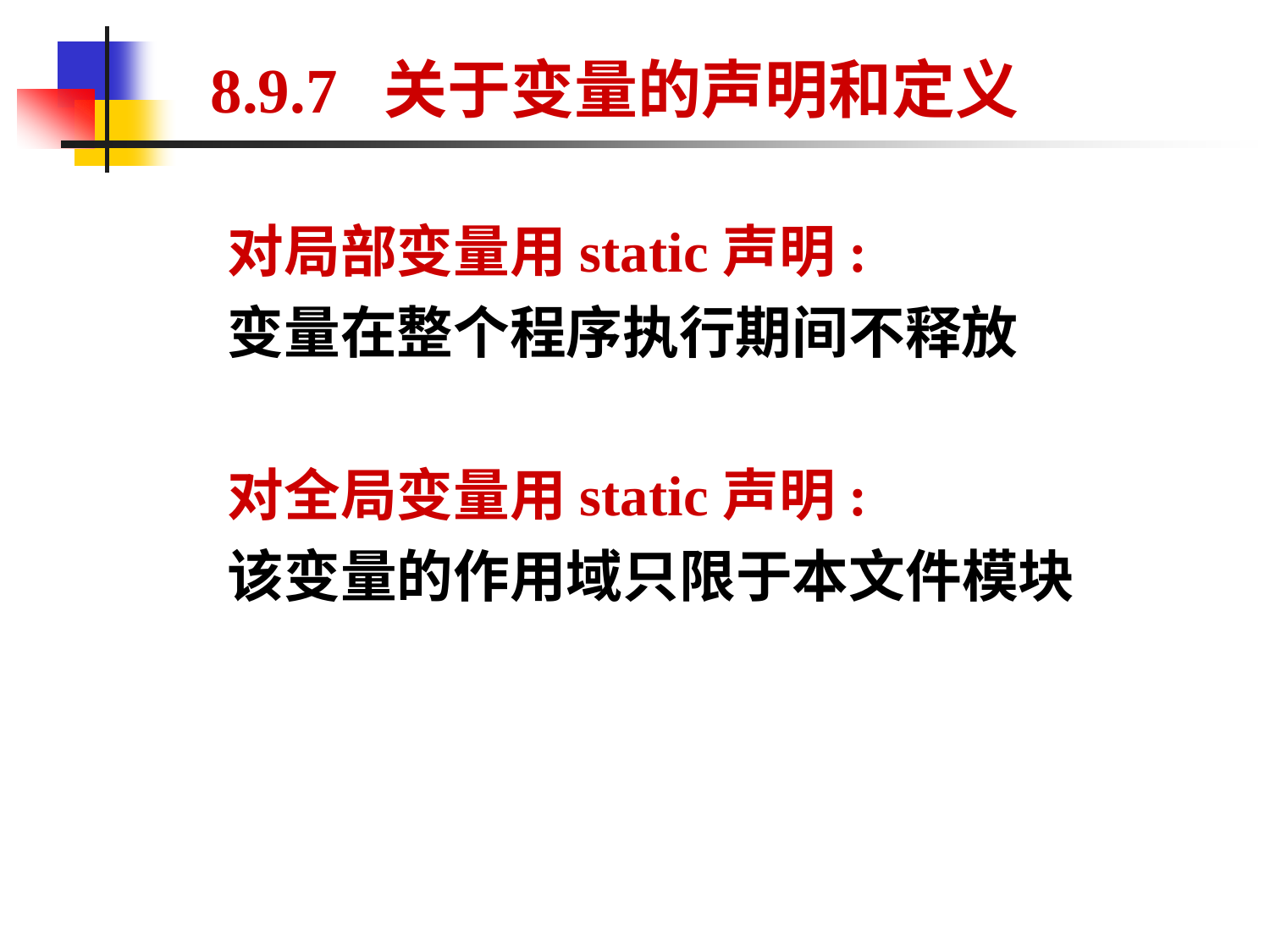

8.9.7  关于变量的声明和定义
对局部变量用static声明:
变量在整个程序执行期间不释放

对全局变量用static声明:
该变量的作用域只限于本文件模块